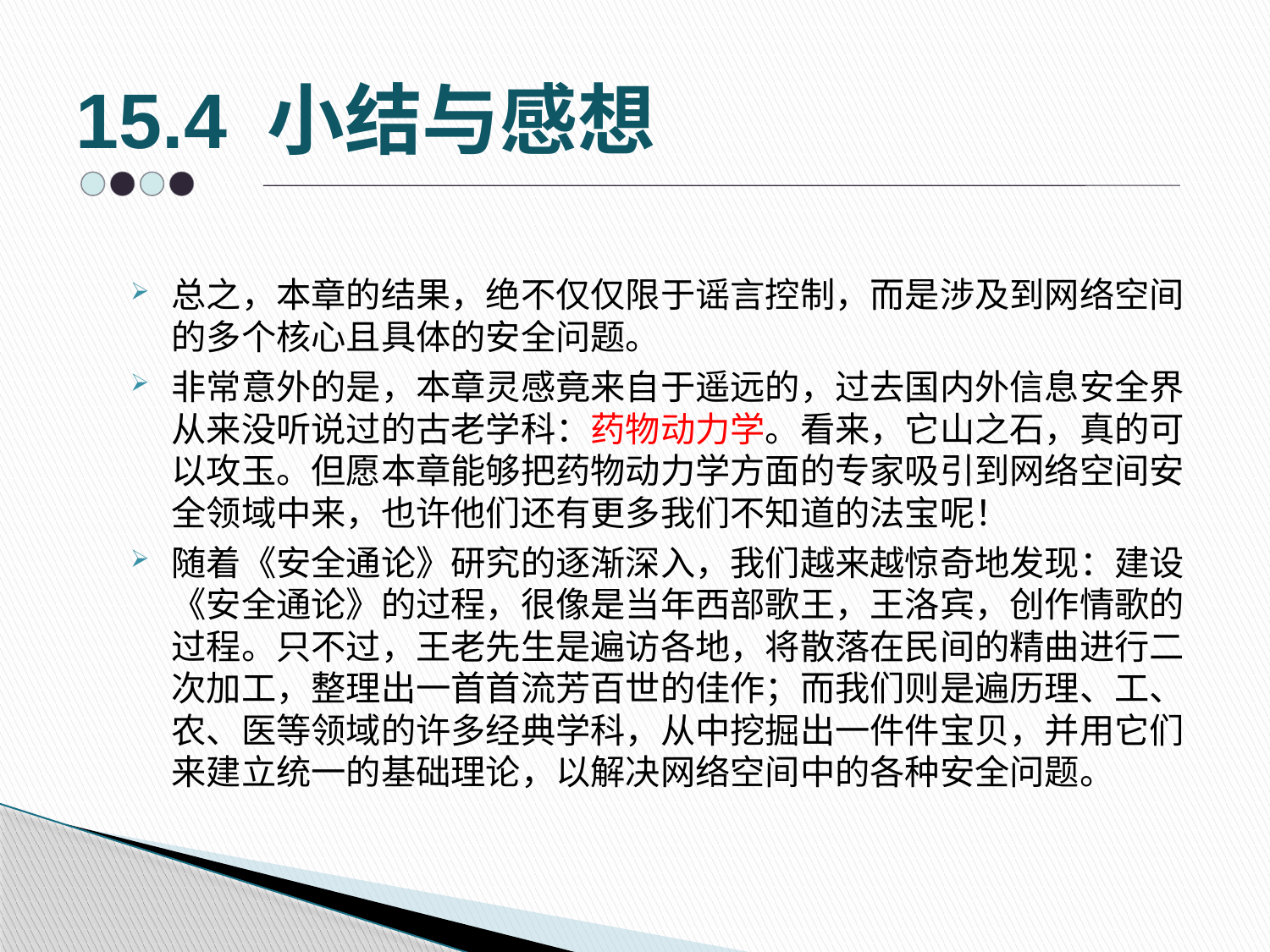

# 15.4 小结与感想

总之，本章的结果，绝不仅仅限于谣言控制，而是涉及到网络空间的多个核心且具体的安全问题。
非常意外的是，本章灵感竟来自于遥远的，过去国内外信息安全界从来没听说过的古老学科：药物动力学。看来，它山之石，真的可以攻玉。但愿本章能够把药物动力学方面的专家吸引到网络空间安全领域中来，也许他们还有更多我们不知道的法宝呢！
随着《安全通论》研究的逐渐深入，我们越来越惊奇地发现：建设《安全通论》的过程，很像是当年西部歌王，王洛宾，创作情歌的过程。只不过，王老先生是遍访各地，将散落在民间的精曲进行二次加工，整理出一首首流芳百世的佳作；而我们则是遍历理、工、农、医等领域的许多经典学科，从中挖掘出一件件宝贝，并用它们来建立统一的基础理论，以解决网络空间中的各种安全问题。